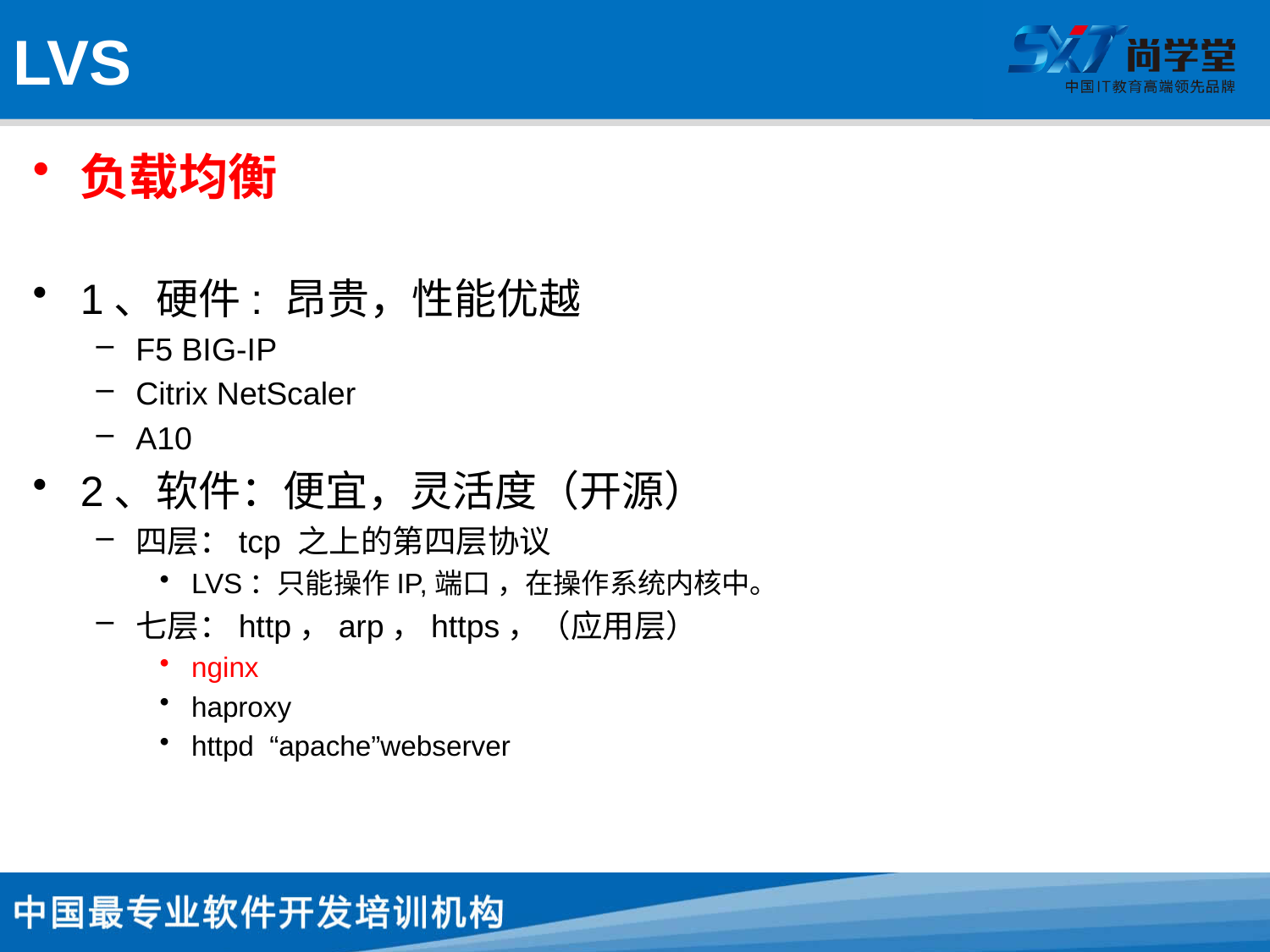

# LVS
负载均衡

1、硬件: 昂贵，性能优越
F5 BIG-IP
Citrix NetScaler
A10
2、软件：便宜，灵活度（开源）
四层：tcp 之上的第四层协议
LVS：只能操作IP,端口 ，在操作系统内核中。
七层：http，arp，https，（应用层）
nginx
haproxy
httpd  “apache”webserver